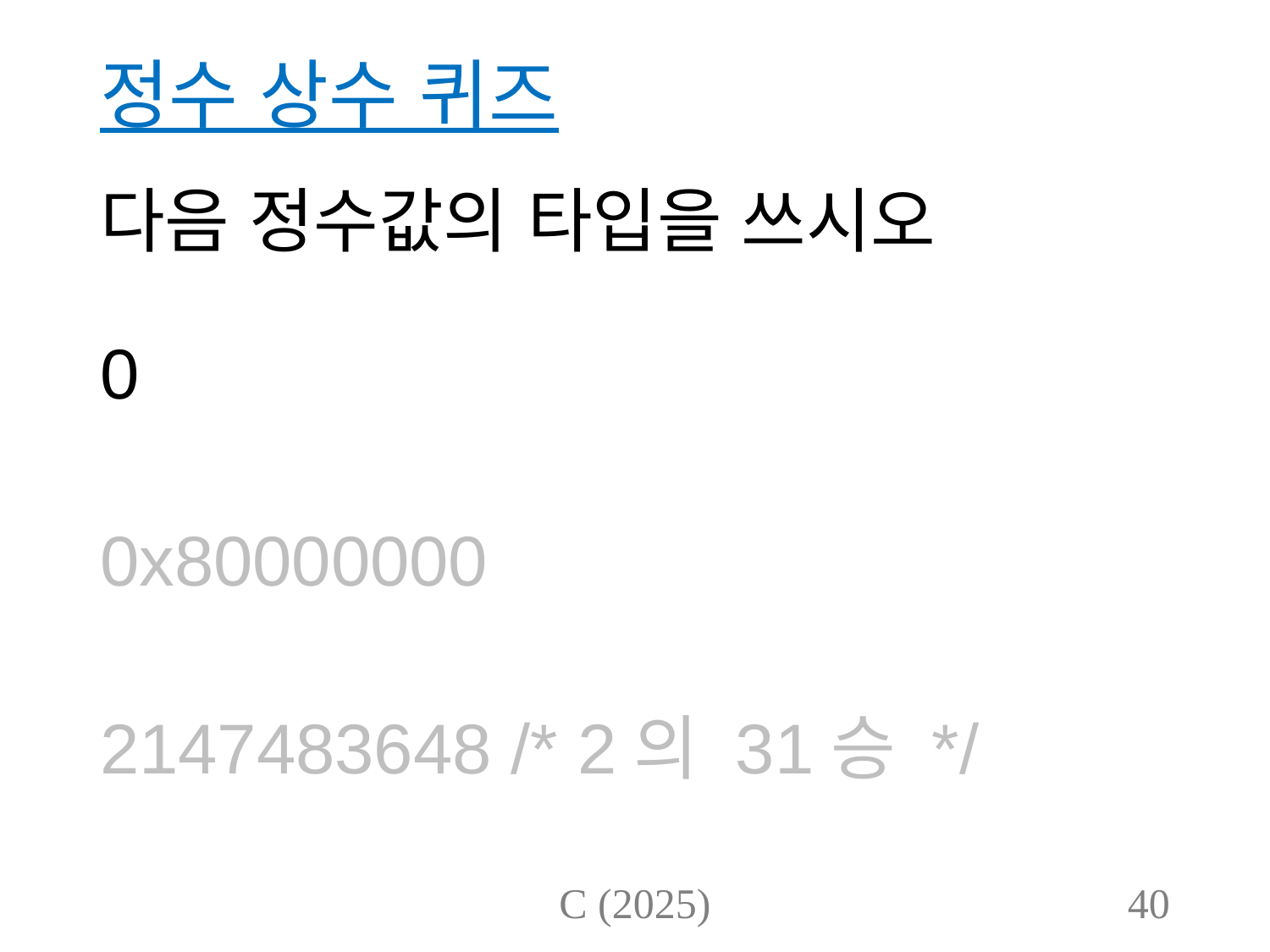

# 정수 상수 퀴즈
다음 정수값의 타입을 쓰시오
0

0x80000000

2147483648 /* 2의 31승 */
C (2025)
40